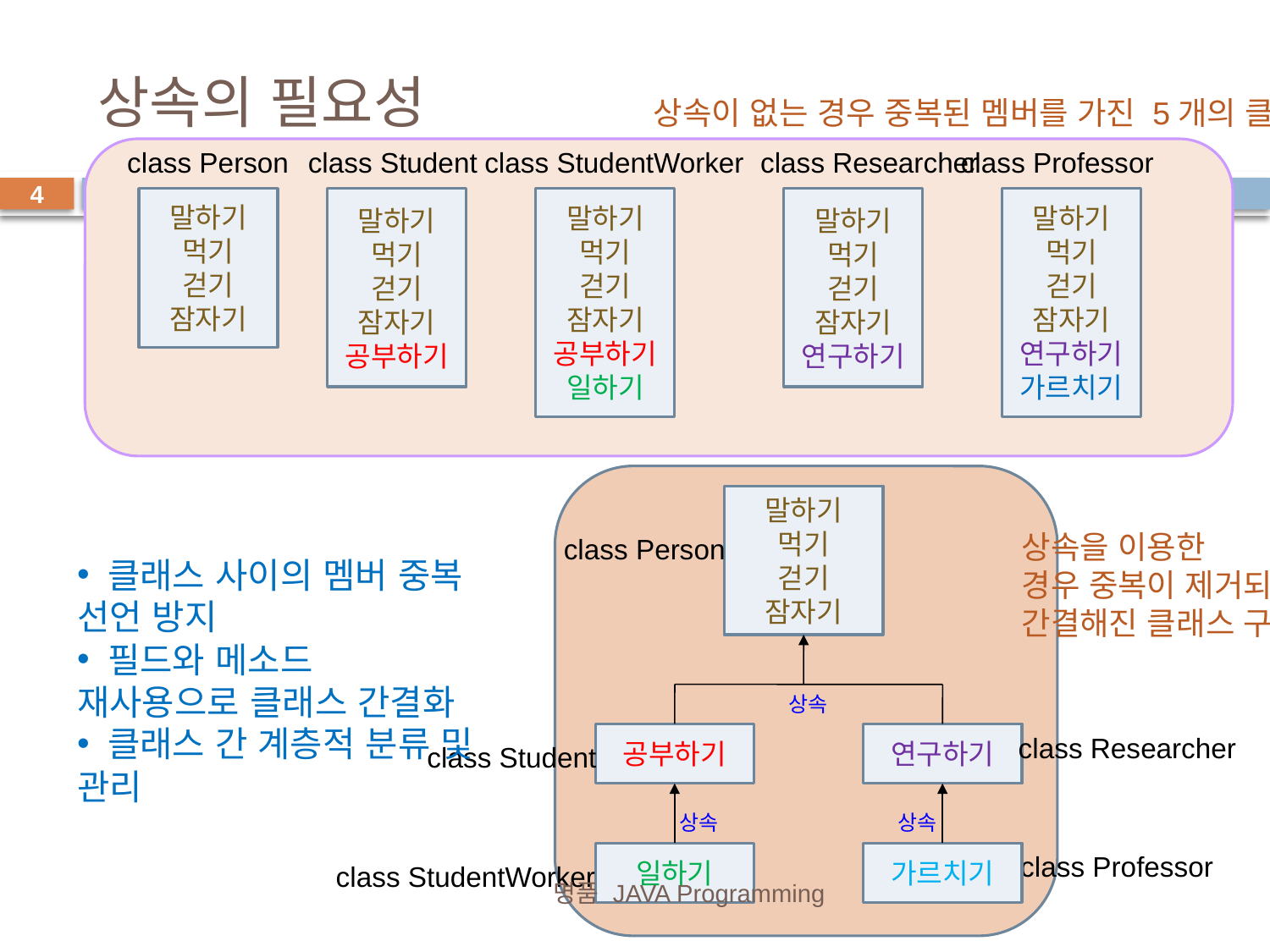

# 상속의 필요성
상속이 없는 경우 중복된 멤버를 가진 5개의 클래스

class Person
class Student
class StudentWorker
class Researcher
class Professor
4
말하기
먹기
걷기
잠자기
말하기
먹기
걷기
잠자기
공부하기
말하기
먹기
걷기
잠자기
공부하기
일하기
말하기
먹기
걷기
잠자기
연구하기
말하기
먹기
걷기
잠자기
연구하기
가르치기

말하기
먹기
걷기
잠자기
상속을 이용한
경우 중복이 제거되고
간결해진 클래스 구조
class Person
 클래스 사이의 멤버 중복 선언 방지
 필드와 메소드 재사용으로 클래스 간결화
 클래스 간 계층적 분류 및 관리
상속
공부하기
연구하기
class Researcher
class Student
상속
상속
일하기
가르치기
class Professor
class StudentWorker
명품 JAVA Programming